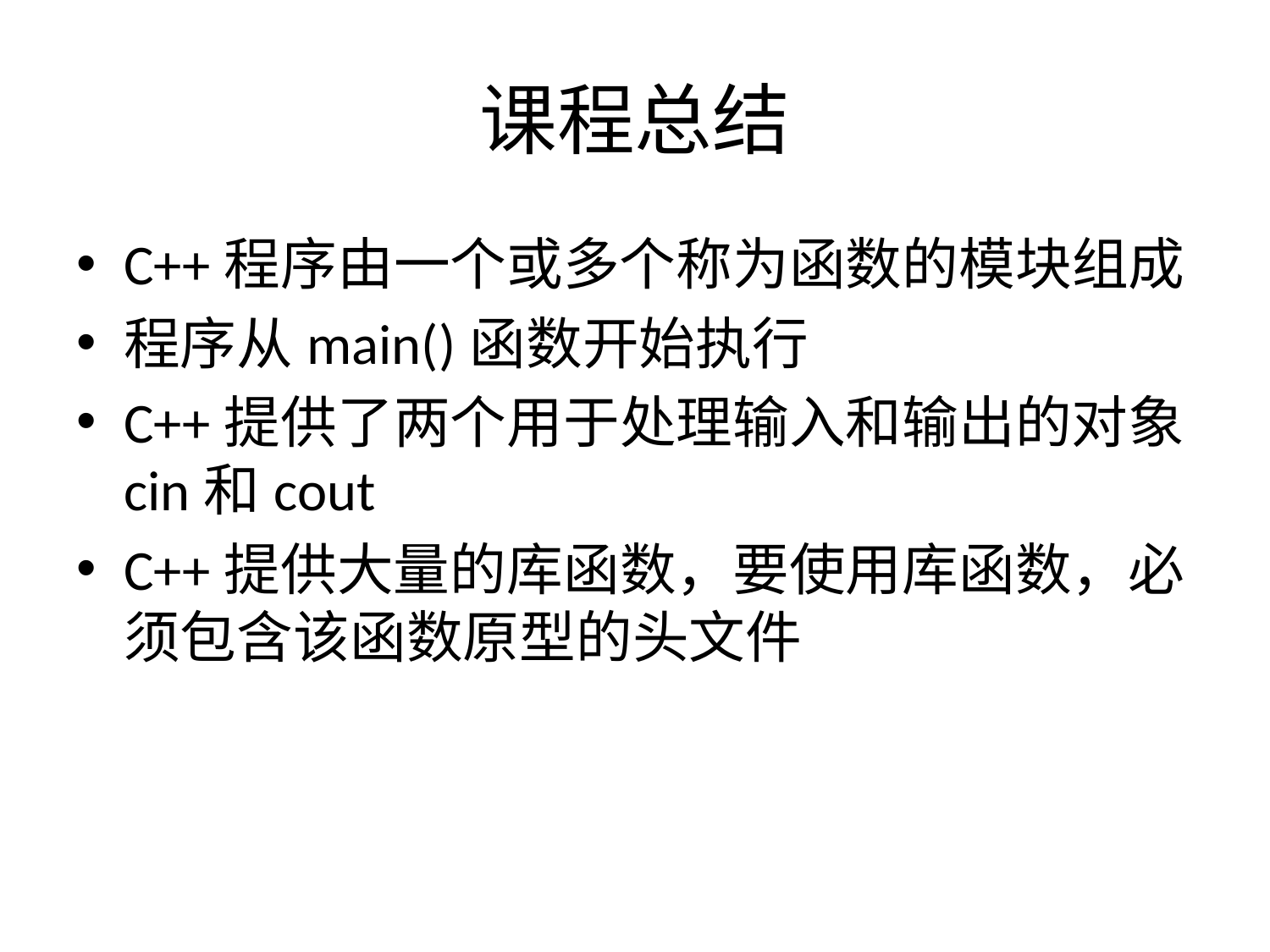

# 课程总结
C++程序由一个或多个称为函数的模块组成
程序从main()函数开始执行
C++提供了两个用于处理输入和输出的对象cin和cout
C++提供大量的库函数，要使用库函数，必须包含该函数原型的头文件